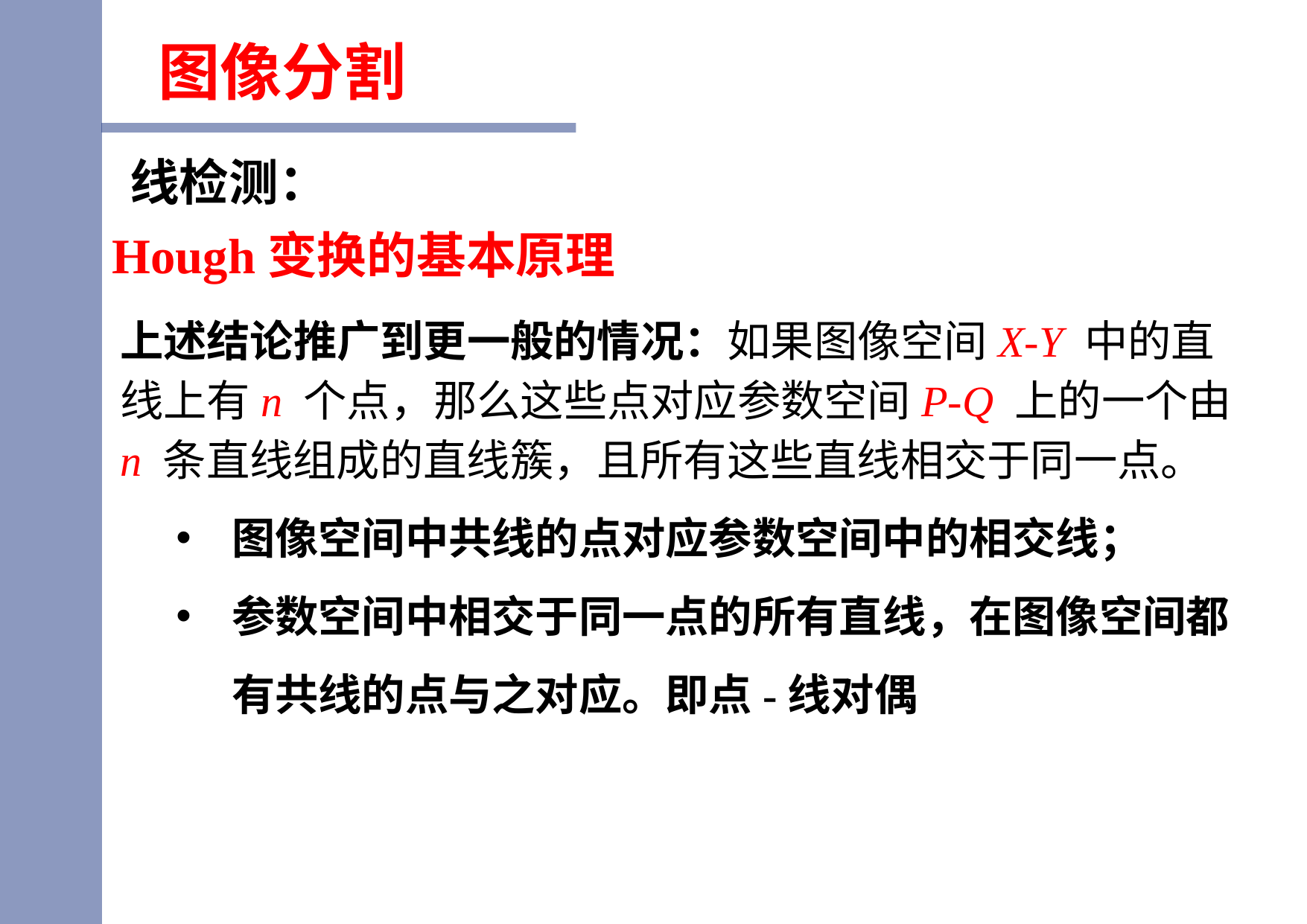

图像分割
线检测：
Hough变换的基本原理
上述结论推广到更一般的情况：如果图像空间X-Y 中的直线上有n 个点，那么这些点对应参数空间P-Q 上的一个由n 条直线组成的直线簇，且所有这些直线相交于同一点。
图像空间中共线的点对应参数空间中的相交线；
参数空间中相交于同一点的所有直线，在图像空间都有共线的点与之对应。即点-线对偶